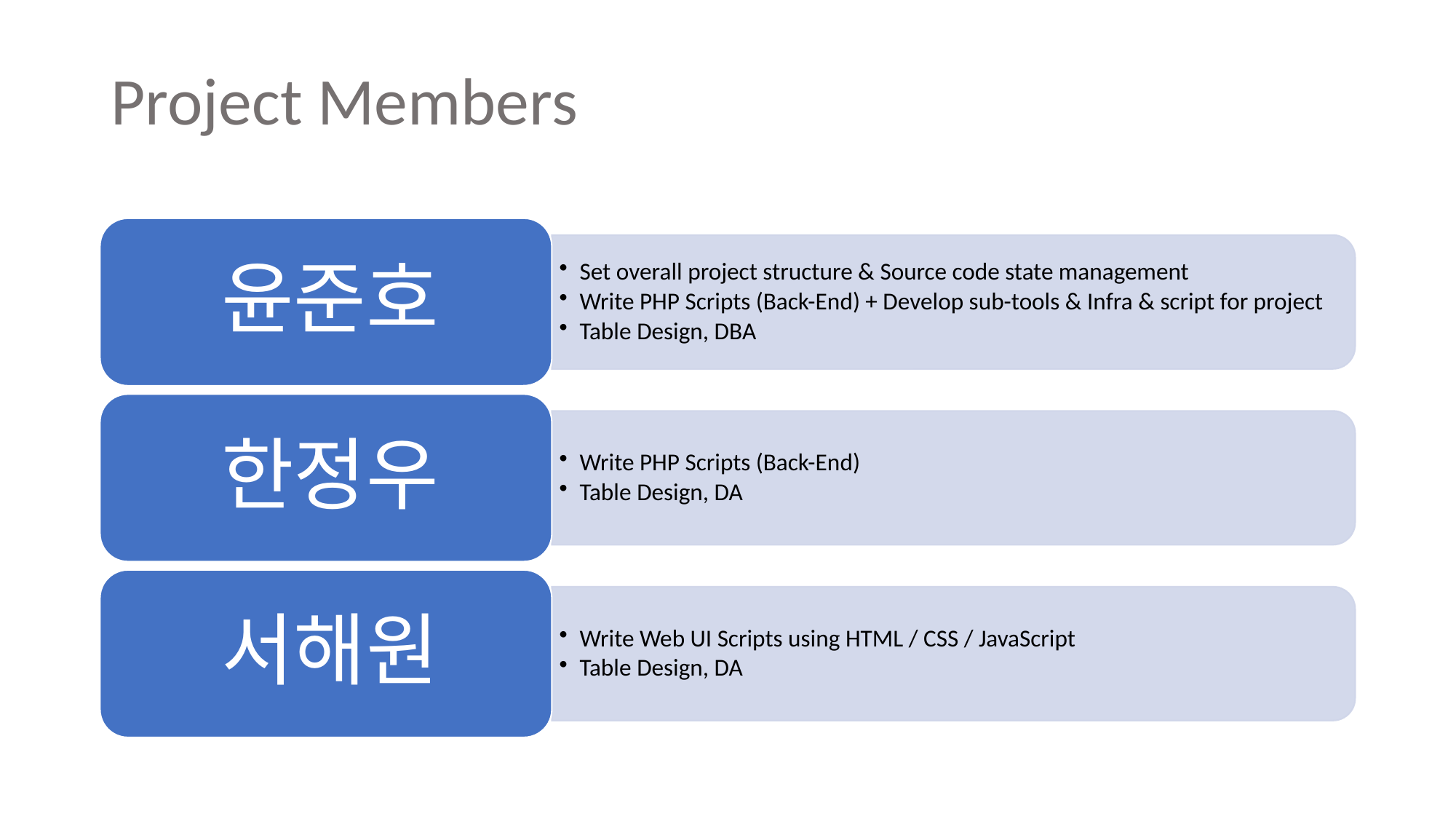

# Project Members
Set overall project structure & Source code state management
Write PHP Scripts (Back-End) + Develop sub-tools & Infra & script for project
Table Design, DBA
윤준호
Write PHP Scripts (Back-End)
Table Design, DA
한정우
Write Web UI Scripts using HTML / CSS / JavaScript
Table Design, DA
서해원